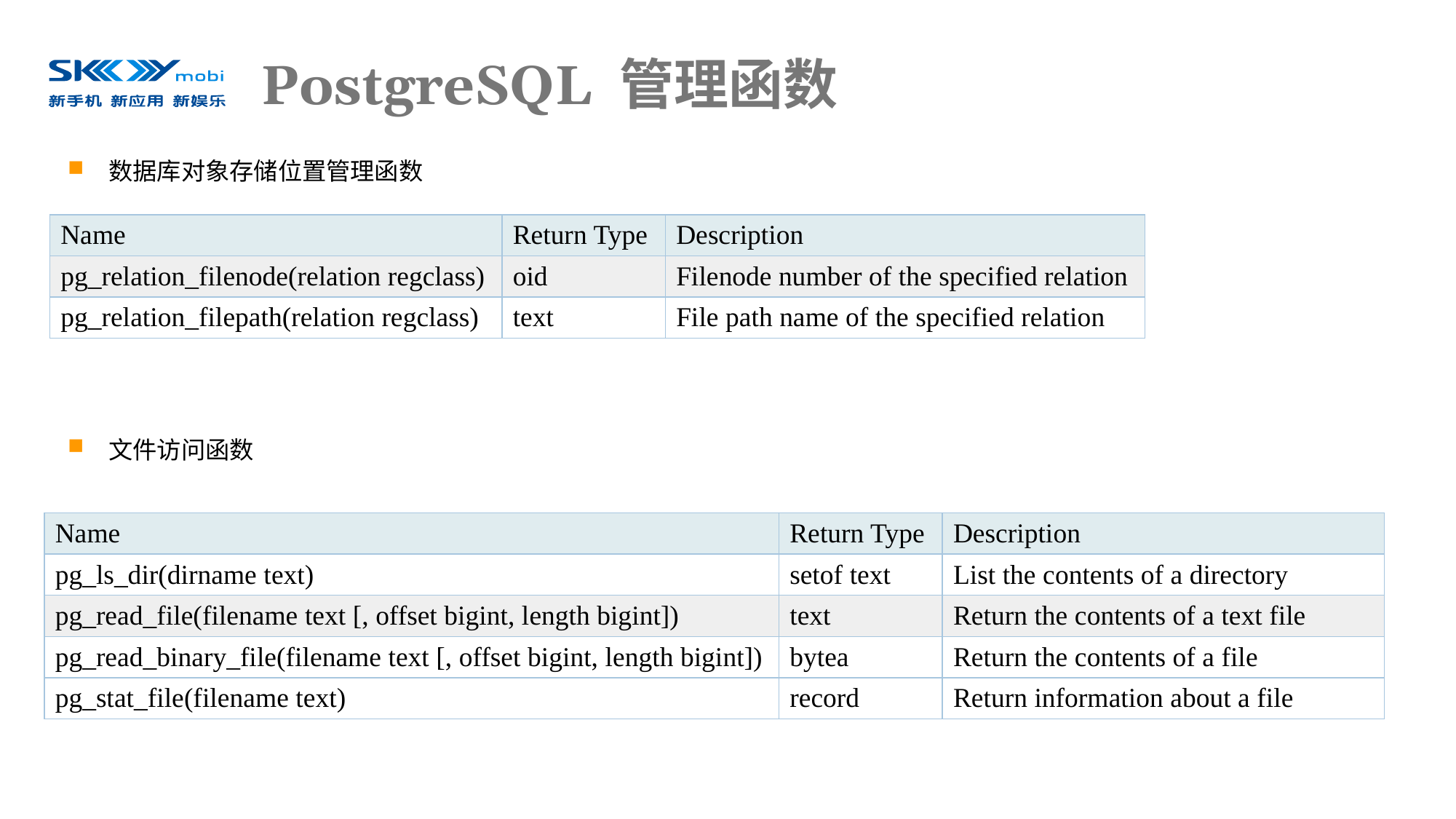

# PostgreSQL 管理函数
数据库对象存储位置管理函数

文件访问函数

| Name | Return Type | Description |
| --- | --- | --- |
| pg\_relation\_filenode(relation regclass) | oid | Filenode number of the specified relation |
| pg\_relation\_filepath(relation regclass) | text | File path name of the specified relation |
| Name | Return Type | Description |
| --- | --- | --- |
| pg\_ls\_dir(dirname text) | setof text | List the contents of a directory |
| pg\_read\_file(filename text [, offset bigint, length bigint]) | text | Return the contents of a text file |
| pg\_read\_binary\_file(filename text [, offset bigint, length bigint]) | bytea | Return the contents of a file |
| pg\_stat\_file(filename text) | record | Return information about a file |